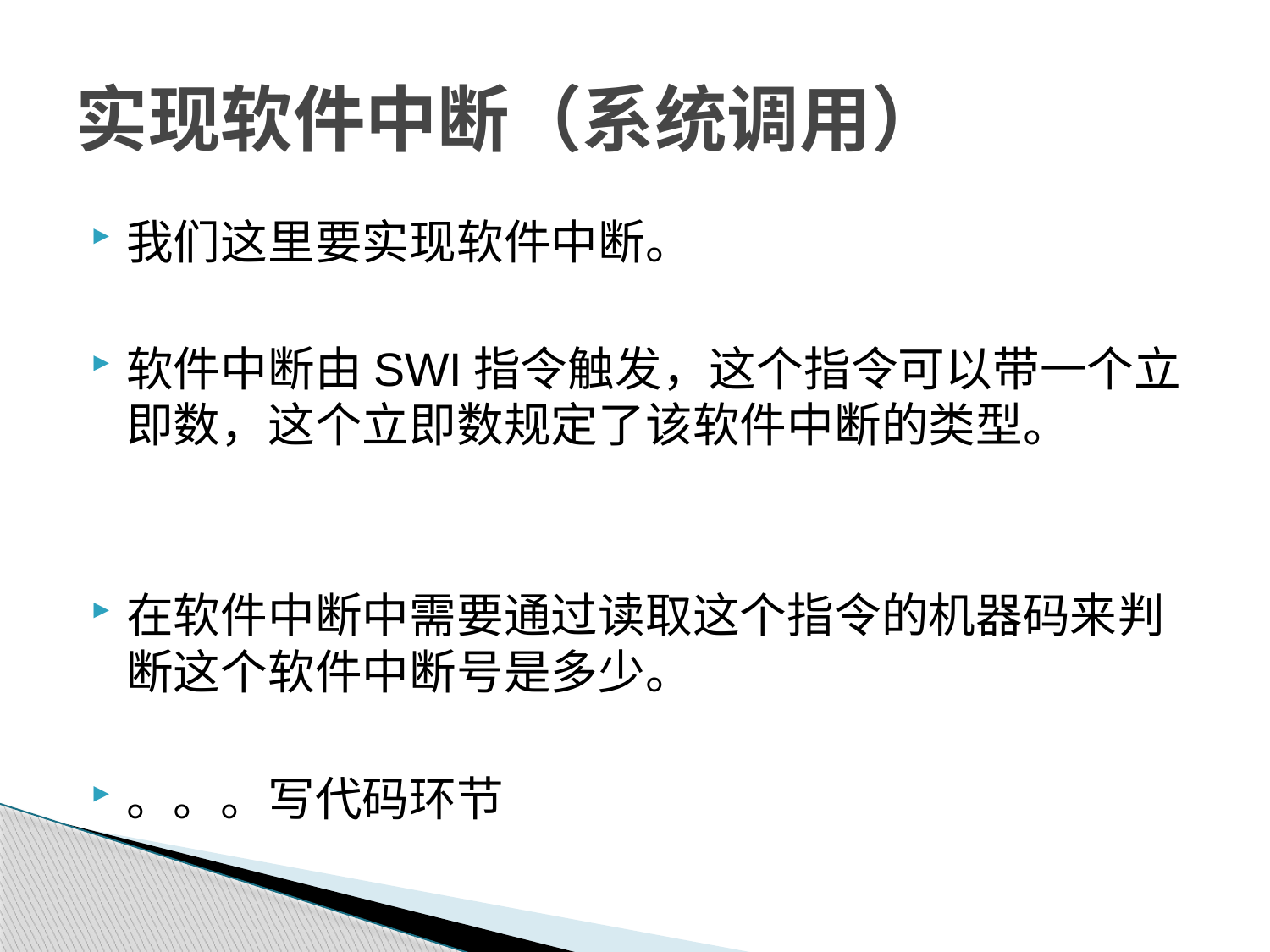

# 实现软件中断（系统调用）
我们这里要实现软件中断。

软件中断由SWI指令触发，这个指令可以带一个立即数，这个立即数规定了该软件中断的类型。

在软件中断中需要通过读取这个指令的机器码来判断这个软件中断号是多少。

。。。写代码环节